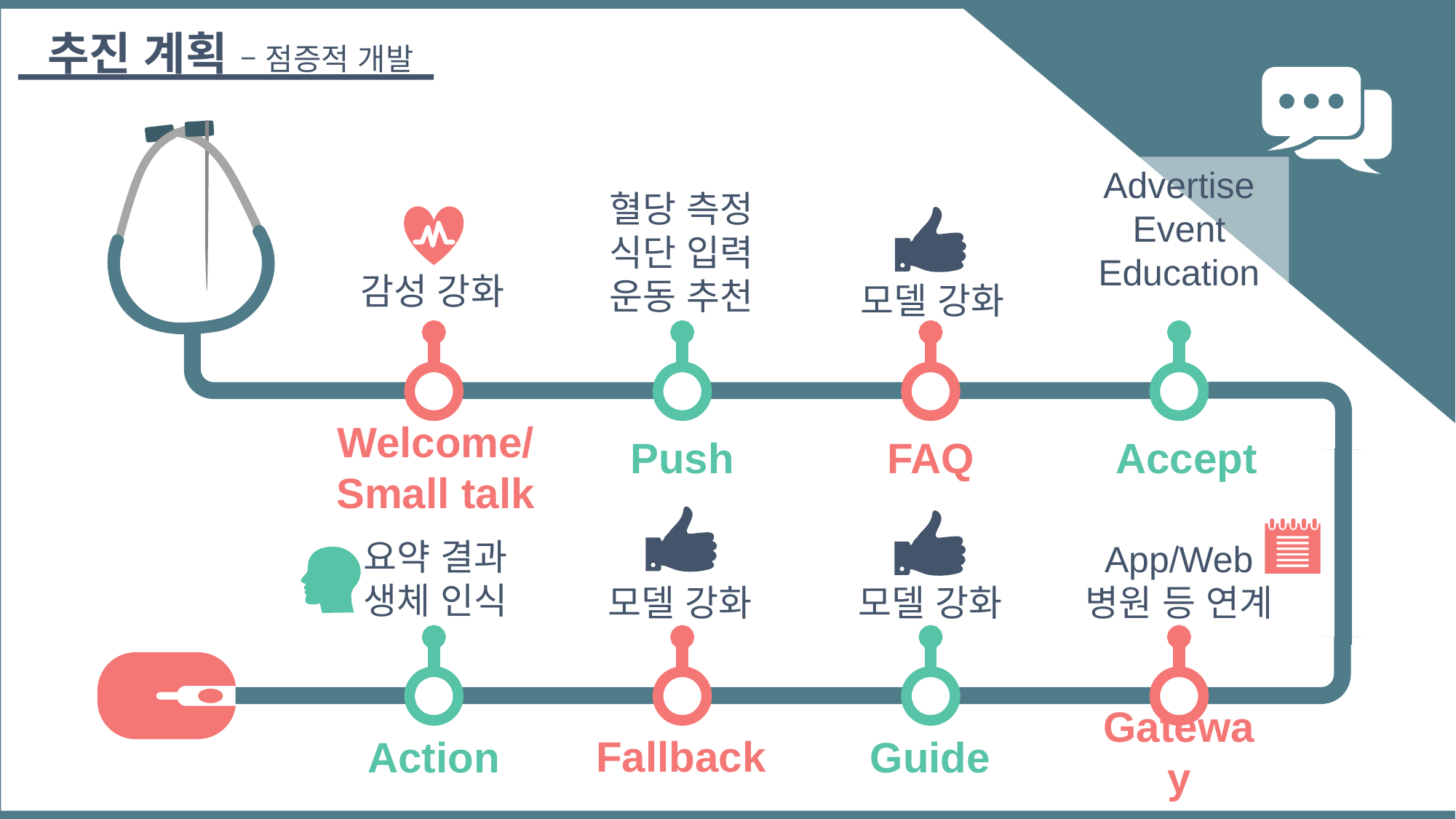

추진 계획 – 점증적 개발

Advertise
Event Education
혈당 측정
식단 입력
운동 추천

감성 강화
모델 강화

Welcome/
Small talk
FAQ
Accept
Push

요약 결과
생체 인식
App/Web
병원 등 연계

모델 강화
모델 강화

Gateway
Fallback
Action
Guide